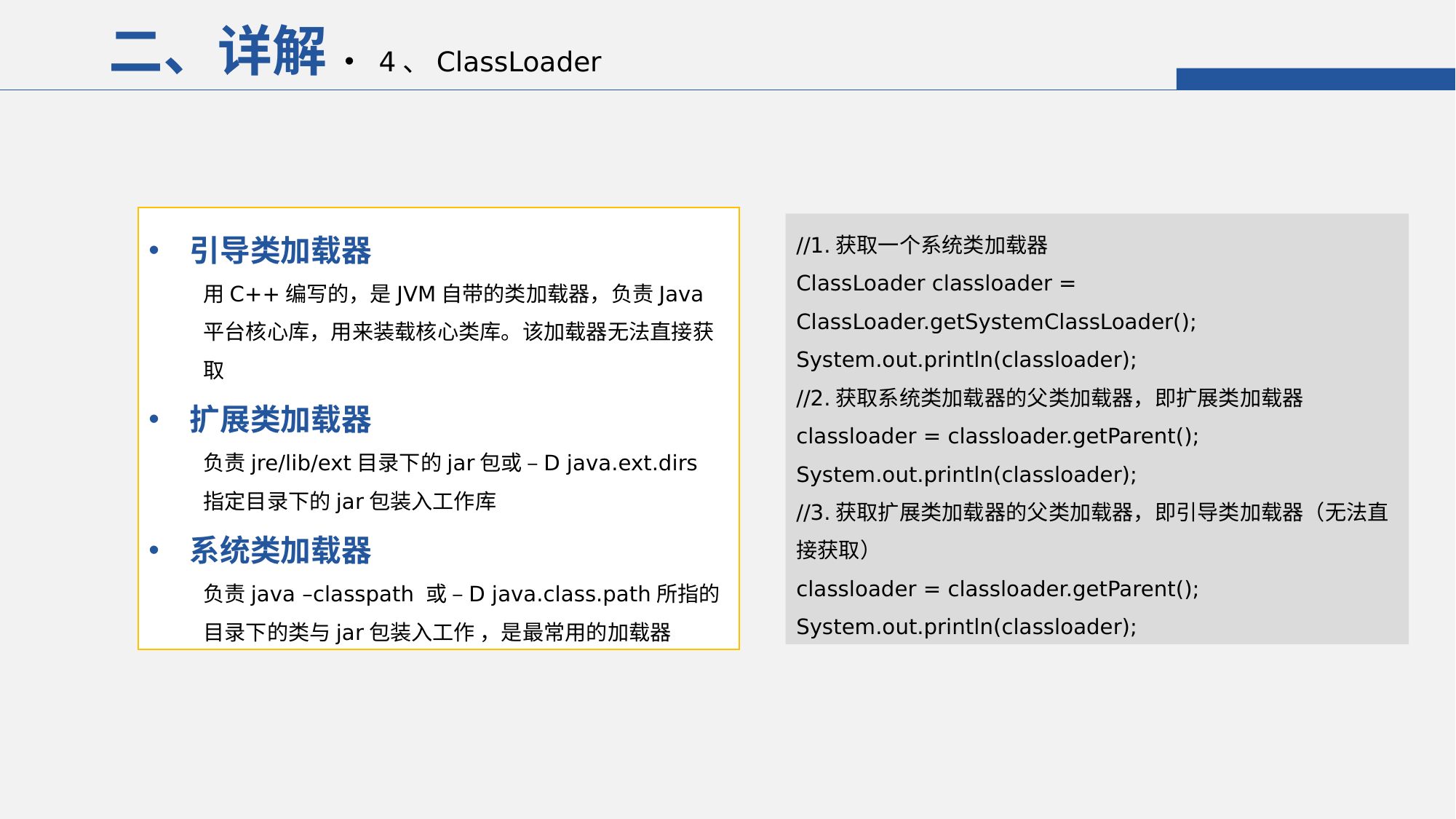

二、详解
4、ClassLoader
引导类加载器
用C++编写的，是JVM自带的类加载器，负责Java平台核心库，用来装载核心类库。该加载器无法直接获取
扩展类加载器
负责jre/lib/ext目录下的jar包或 –D java.ext.dirs 指定目录下的jar包装入工作库
系统类加载器
负责java –classpath 或 –D java.class.path所指的目录下的类与jar包装入工作 ，是最常用的加载器
//1.获取一个系统类加载器
ClassLoader classloader = ClassLoader.getSystemClassLoader();
System.out.println(classloader);
//2.获取系统类加载器的父类加载器，即扩展类加载器
classloader = classloader.getParent();
System.out.println(classloader);
//3.获取扩展类加载器的父类加载器，即引导类加载器（无法直接获取）
classloader = classloader.getParent();
System.out.println(classloader);